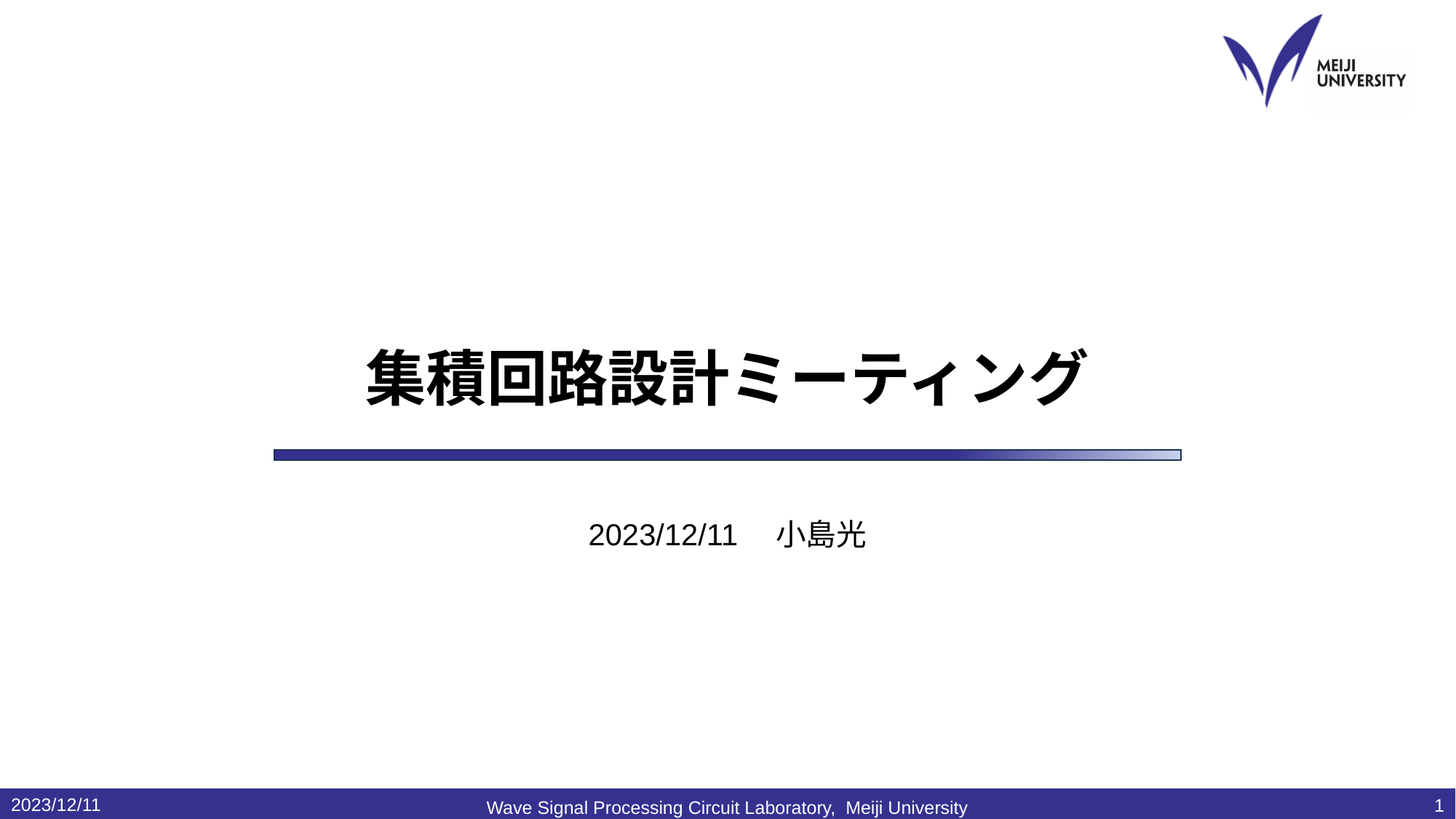

# 集積回路設計ミーティング
2023/12/11　小島光
2023/12/11
1
Wave Signal Processing Circuit Laboratory,  Meiji University